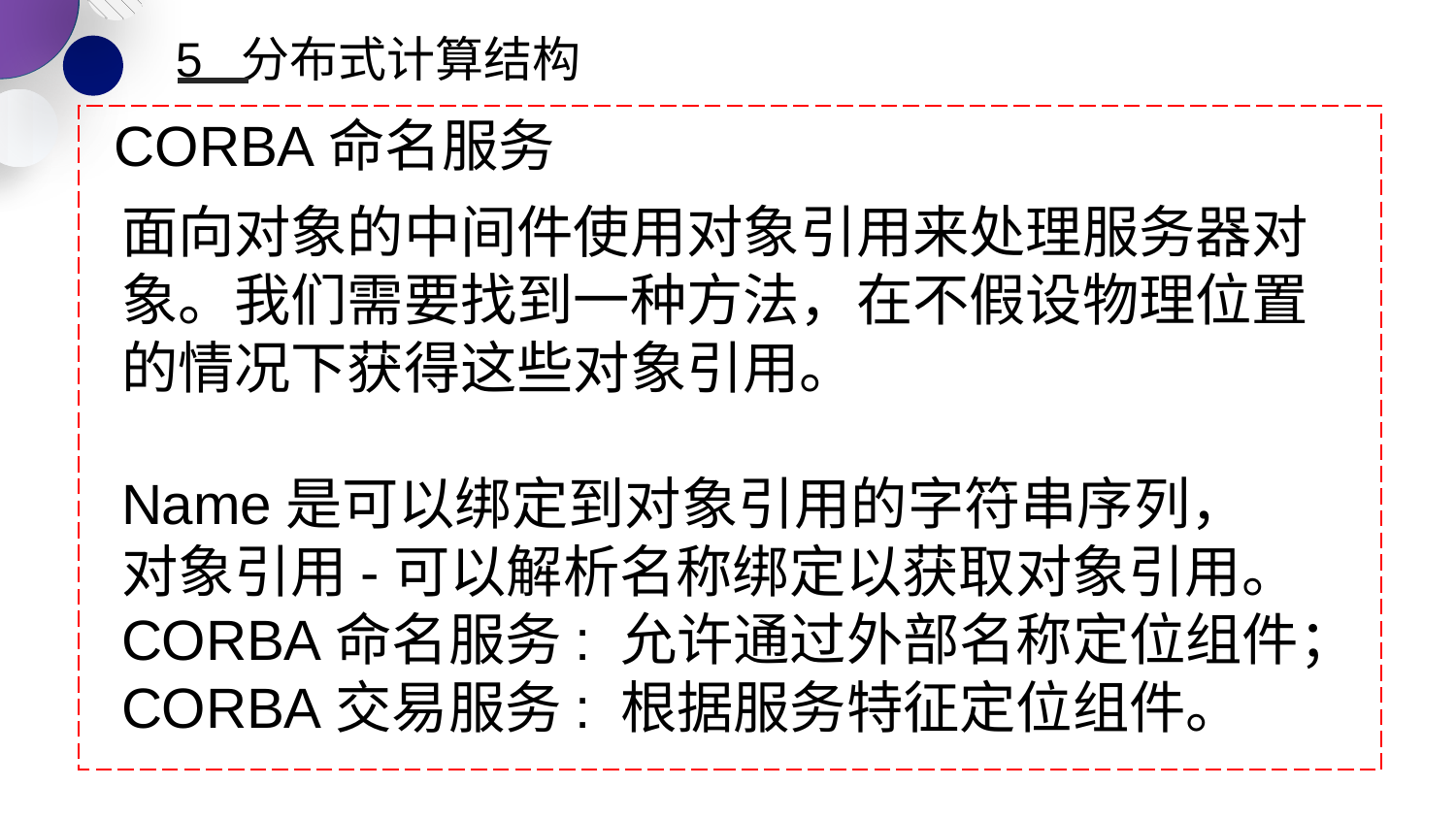

5  分布式计算结构

CORBA命名服务
面向对象的中间件使用对象引用来处理服务器对象。我们需要找到一种方法，在不假设物理位置的情况下获得这些对象引用。

Name是可以绑定到对象引用的字符串序列，
对象引用-可以解析名称绑定以获取对象引用。CORBA命名服务: 允许通过外部名称定位组件；CORBA交易服务: 根据服务特征定位组件。